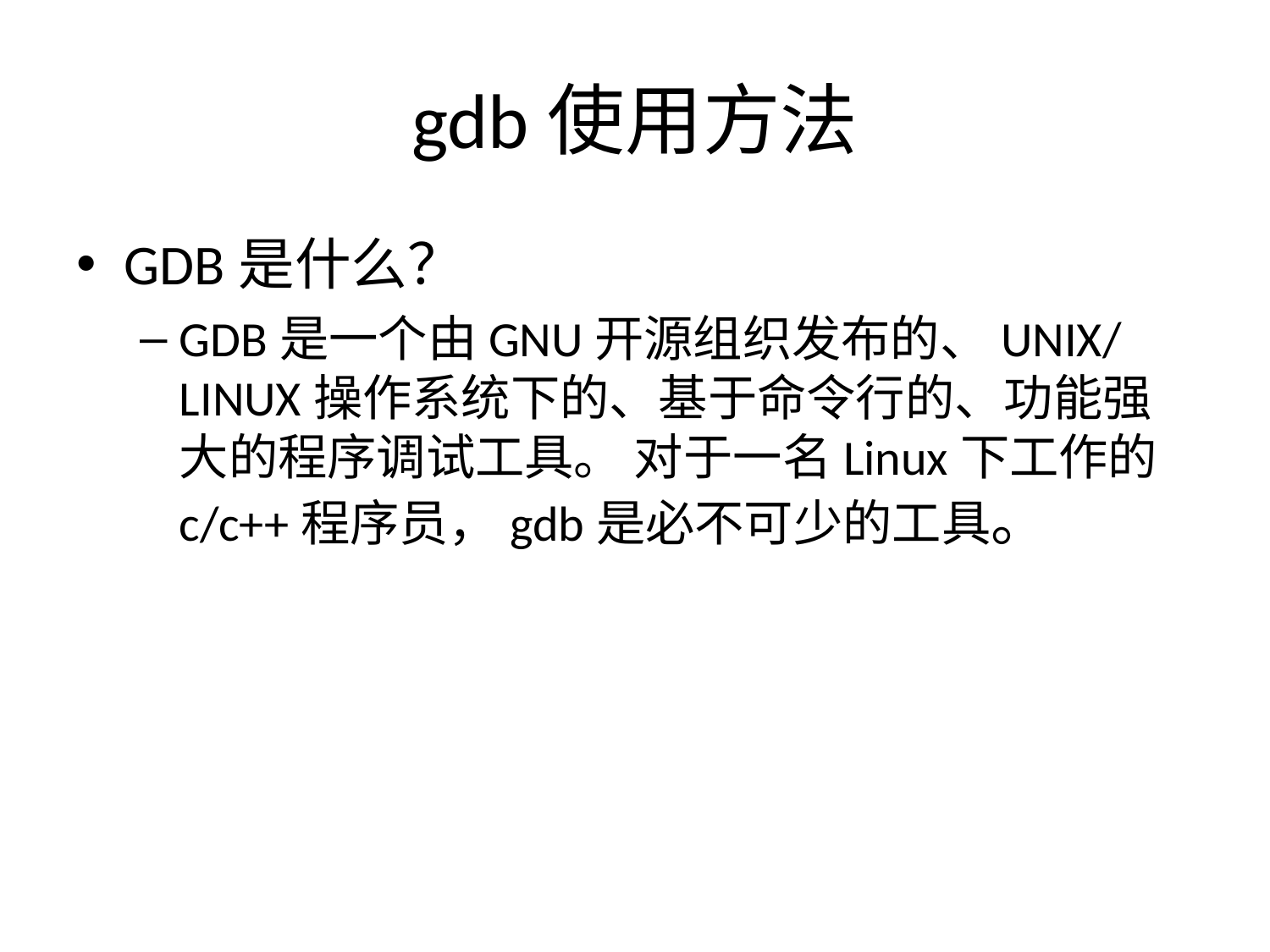

# gdb使用方法
GDB是什么？
GDB是一个由GNU开源组织发布的、UNIX/LINUX操作系统下的、基于命令行的、功能强大的程序调试工具。 对于一名Linux下工作的c/c++程序员，gdb是必不可少的工具。